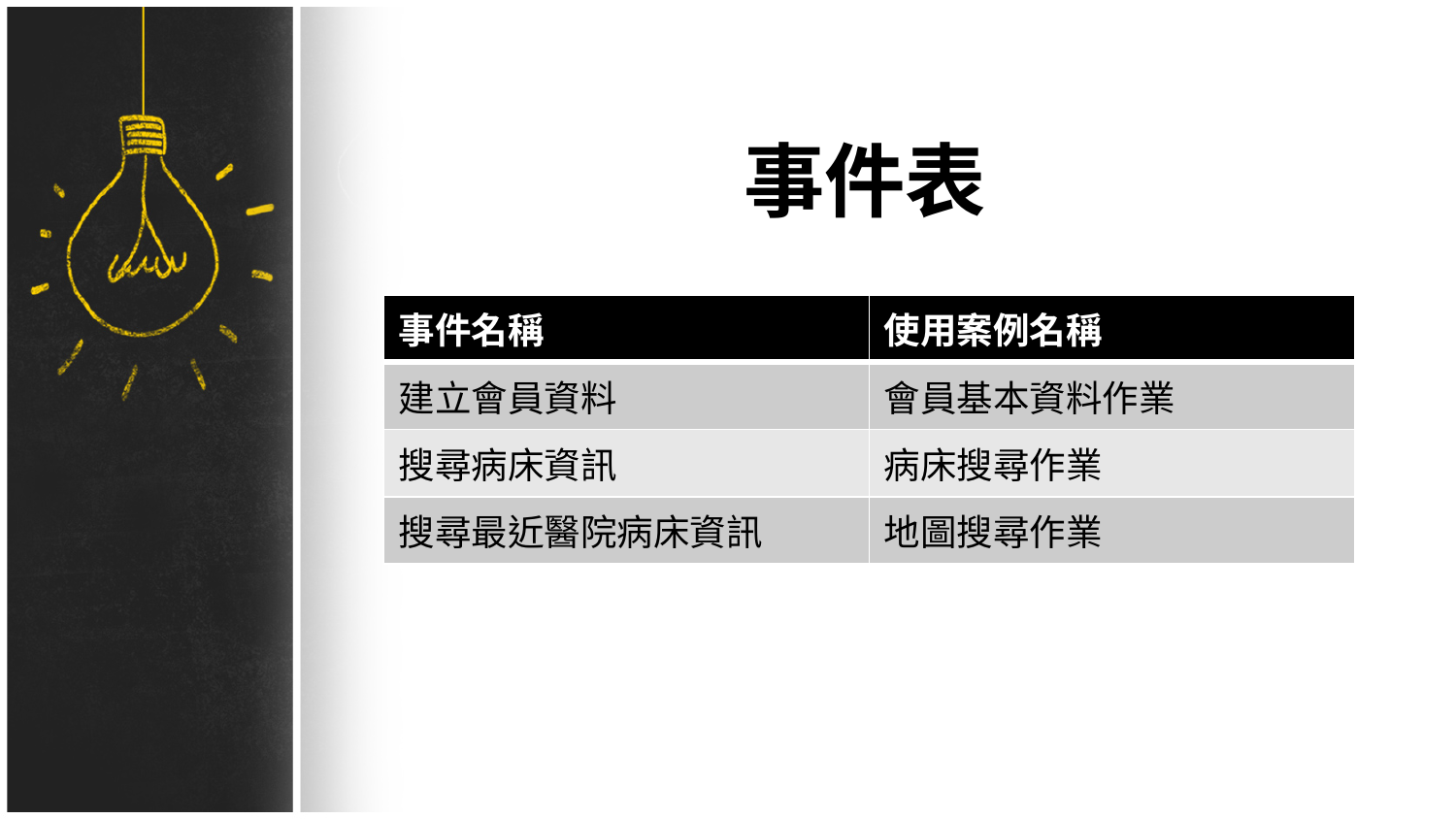

事件表
| 事件名稱 | 使用案例名稱 |
| --- | --- |
| 建立會員資料 | 會員基本資料作業 |
| 搜尋病床資訊 | 病床搜尋作業 |
| 搜尋最近醫院病床資訊 | 地圖搜尋作業 |